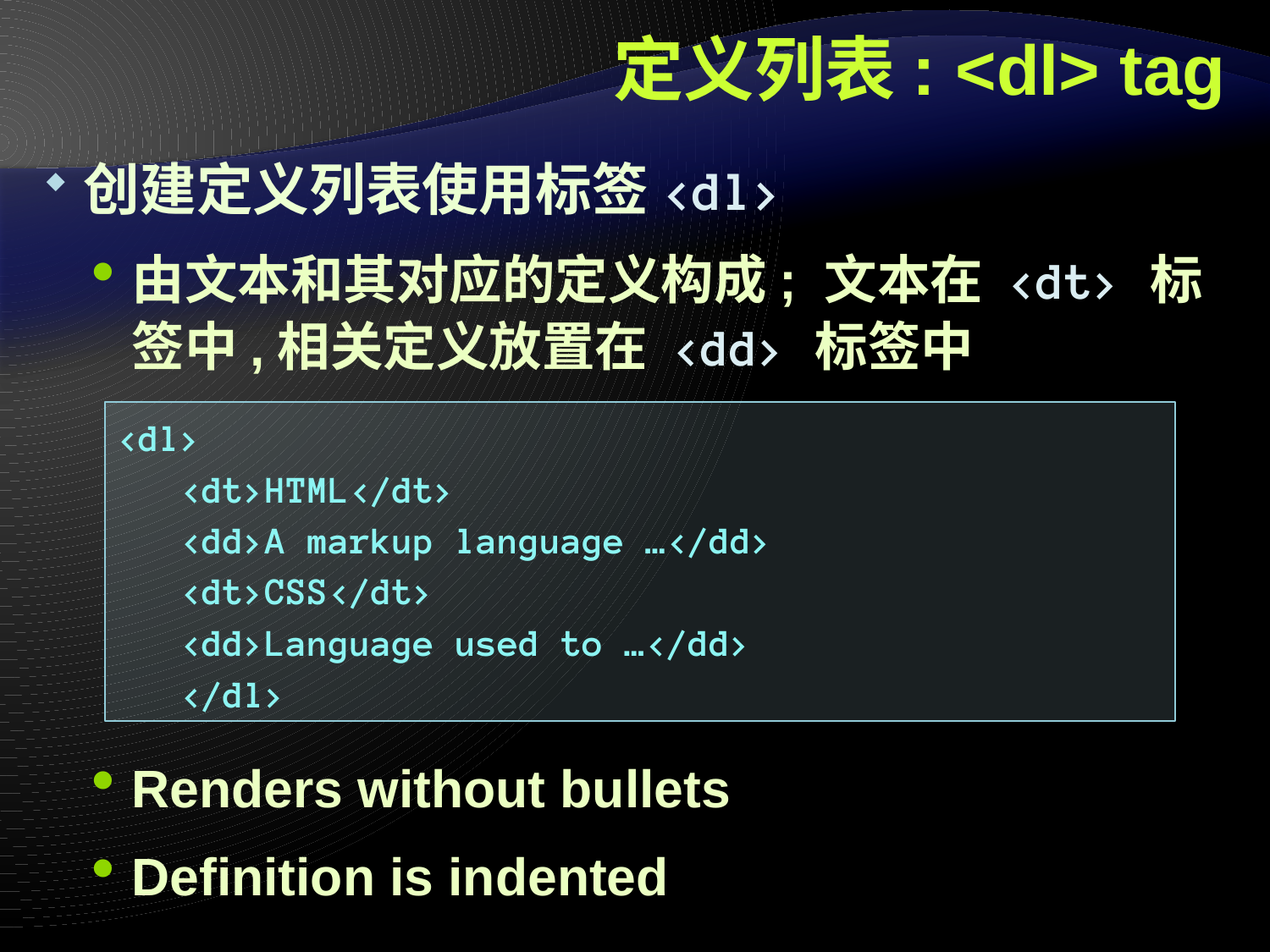

# 定义列表: <dl> tag
创建定义列表使用标签<dl>
由文本和其对应的定义构成; 文本在 <dt> 标签中,相关定义放置在 <dd> 标签中

Renders without bullets
Definition is indented
<dl>
<dt>HTML</dt>
<dd>A markup language …</dd>
<dt>CSS</dt>
<dd>Language used to …</dd>
</dl>
48